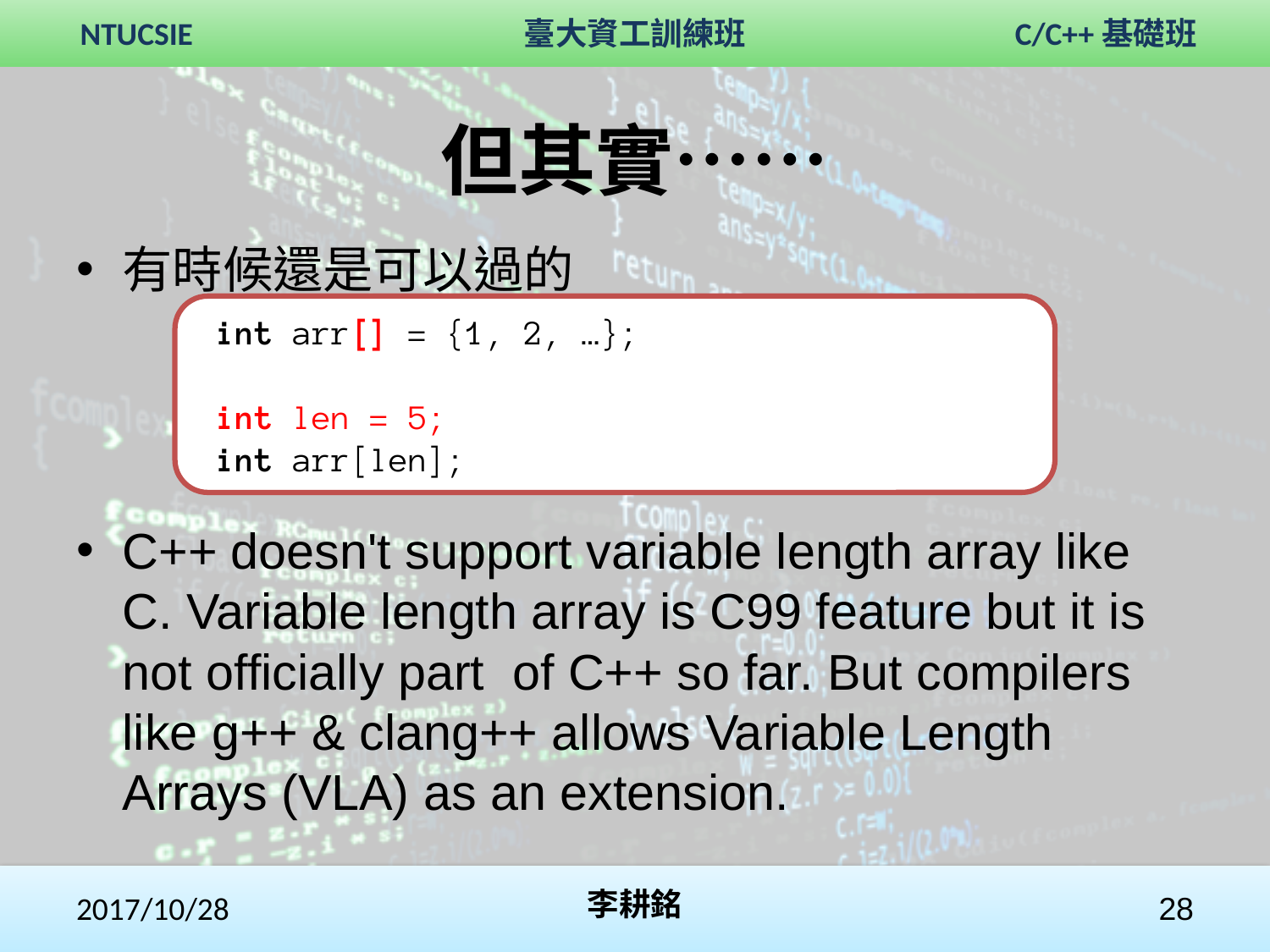

# 但其實……
有時候還是可以過的

C++ doesn't support variable length array like C. Variable length array is C99 feature but it is not officially part  of C++ so far. But compilers like g++ & clang++ allows Variable Length Arrays (VLA) as an extension.
 int arr[] = {1, 2, …};

 int len = 5;
 int arr[len];
2017/10/28
李耕銘
28